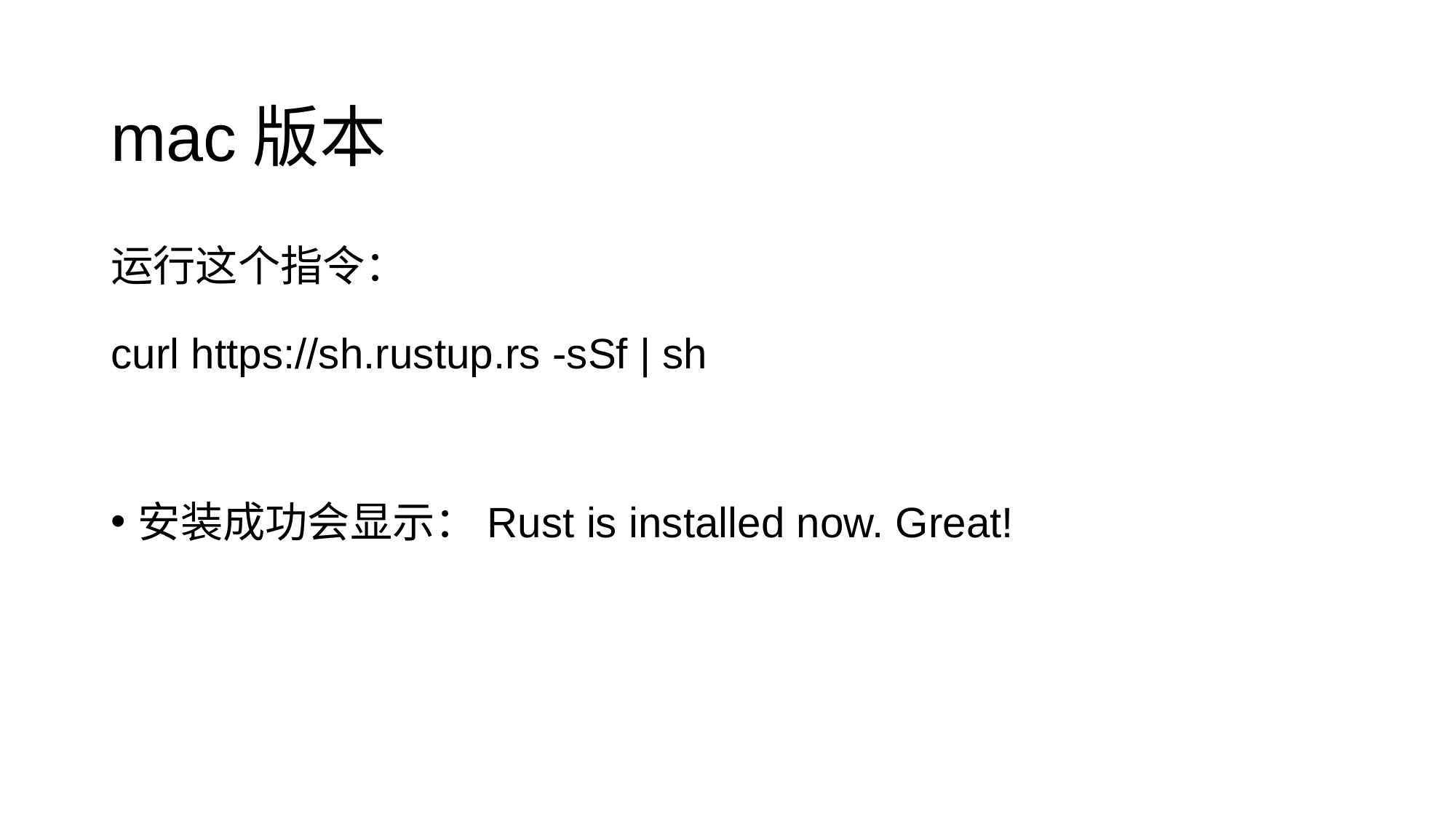

# mac版本
运行这个指令：
curl https://sh.rustup.rs -sSf | sh

安装成功会显示：Rust is installed now. Great!